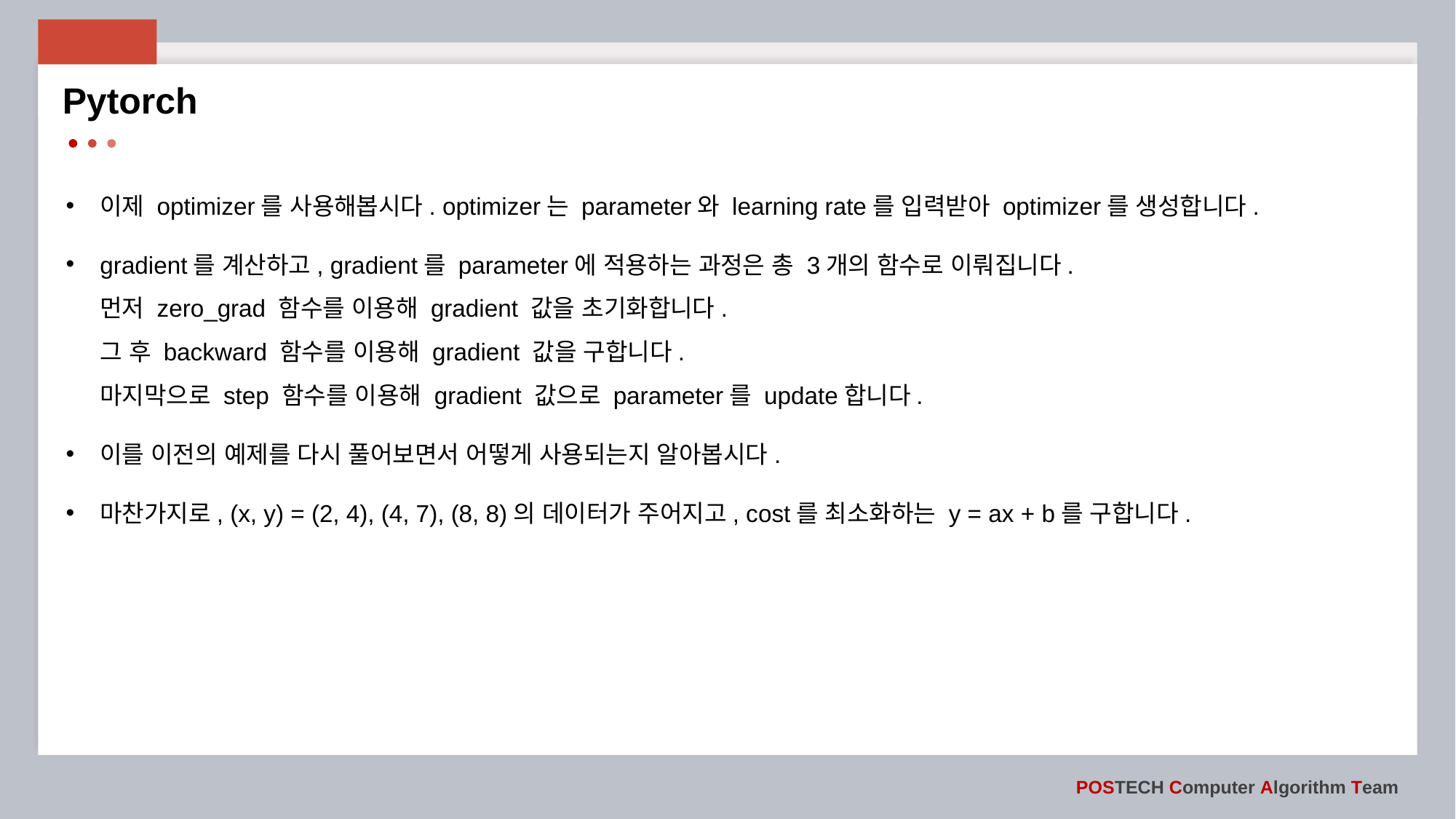

Pytorch
이제 optimizer를 사용해봅시다. optimizer는 parameter와 learning rate를 입력받아 optimizer를 생성합니다.
gradient를 계산하고, gradient를 parameter에 적용하는 과정은 총 3개의 함수로 이뤄집니다.
먼저 zero_grad 함수를 이용해 gradient 값을 초기화합니다.
그 후 backward 함수를 이용해 gradient 값을 구합니다.
마지막으로 step 함수를 이용해 gradient 값으로 parameter를 update합니다.
이를 이전의 예제를 다시 풀어보면서 어떻게 사용되는지 알아봅시다.
마찬가지로, (x, y) = (2, 4), (4, 7), (8, 8)의 데이터가 주어지고, cost를 최소화하는 y = ax + b를 구합니다.